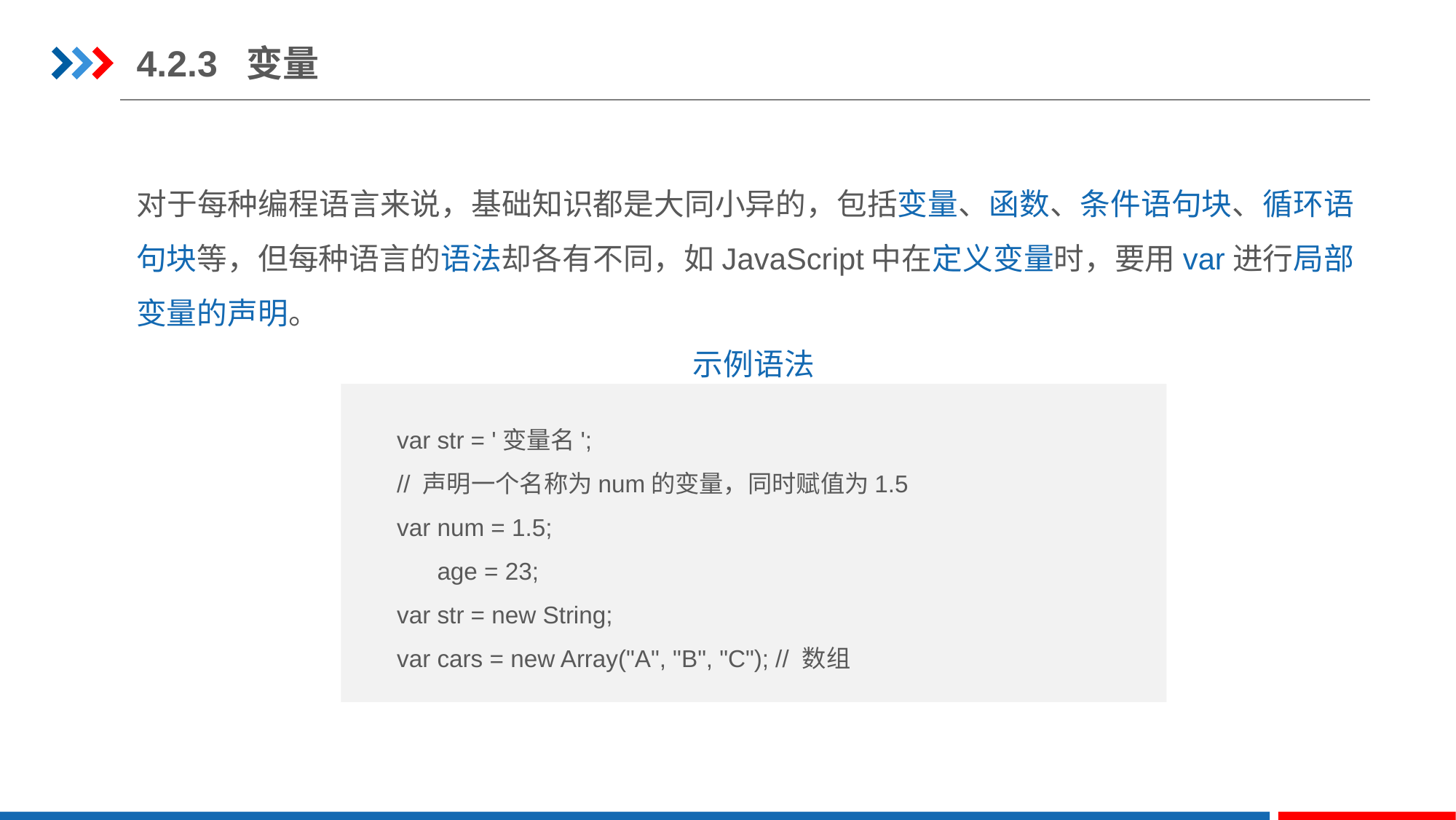

4.2.3  变量
对于每种编程语言来说，基础知识都是大同小异的，包括变量、函数、条件语句块、循环语句块等，但每种语言的语法却各有不同，如JavaScript中在定义变量时，要用var进行局部变量的声明。
示例语法

var str = '变量名';
// 声明一个名称为num的变量，同时赋值为1.5
var num = 1.5;
      age = 23;
var str = new String;
var cars = new Array("A", "B", "C"); // 数组